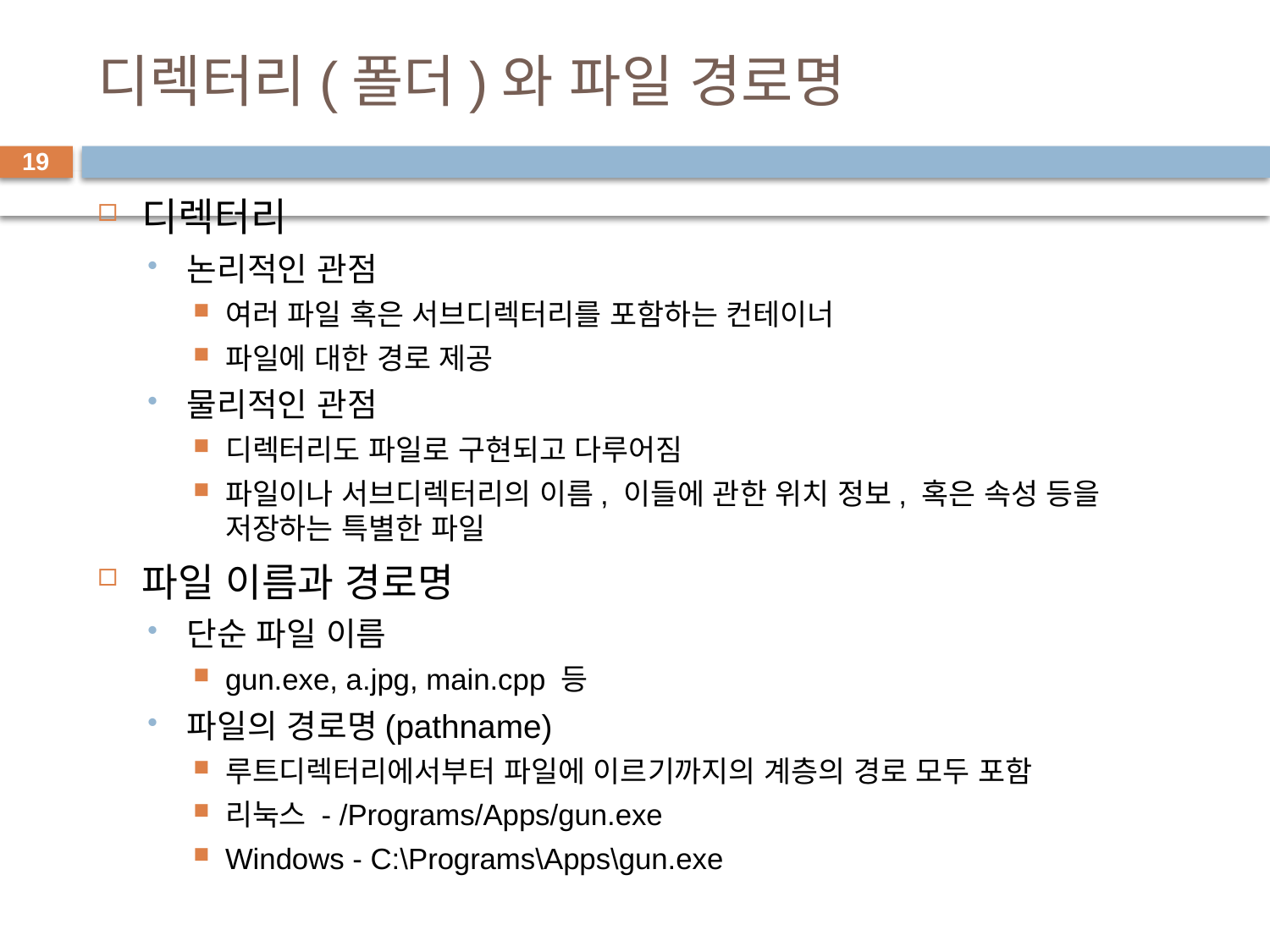

# 디렉터리(폴더)와 파일 경로명
19
디렉터리
논리적인 관점
여러 파일 혹은 서브디렉터리를 포함하는 컨테이너
파일에 대한 경로 제공
물리적인 관점
디렉터리도 파일로 구현되고 다루어짐
파일이나 서브디렉터리의 이름, 이들에 관한 위치 정보, 혹은 속성 등을 저장하는 특별한 파일
파일 이름과 경로명
단순 파일 이름
gun.exe, a.jpg, main.cpp 등
파일의 경로명(pathname)
루트디렉터리에서부터 파일에 이르기까지의 계층의 경로 모두 포함
리눅스 - /Programs/Apps/gun.exe
Windows - C:\Programs\Apps\gun.exe